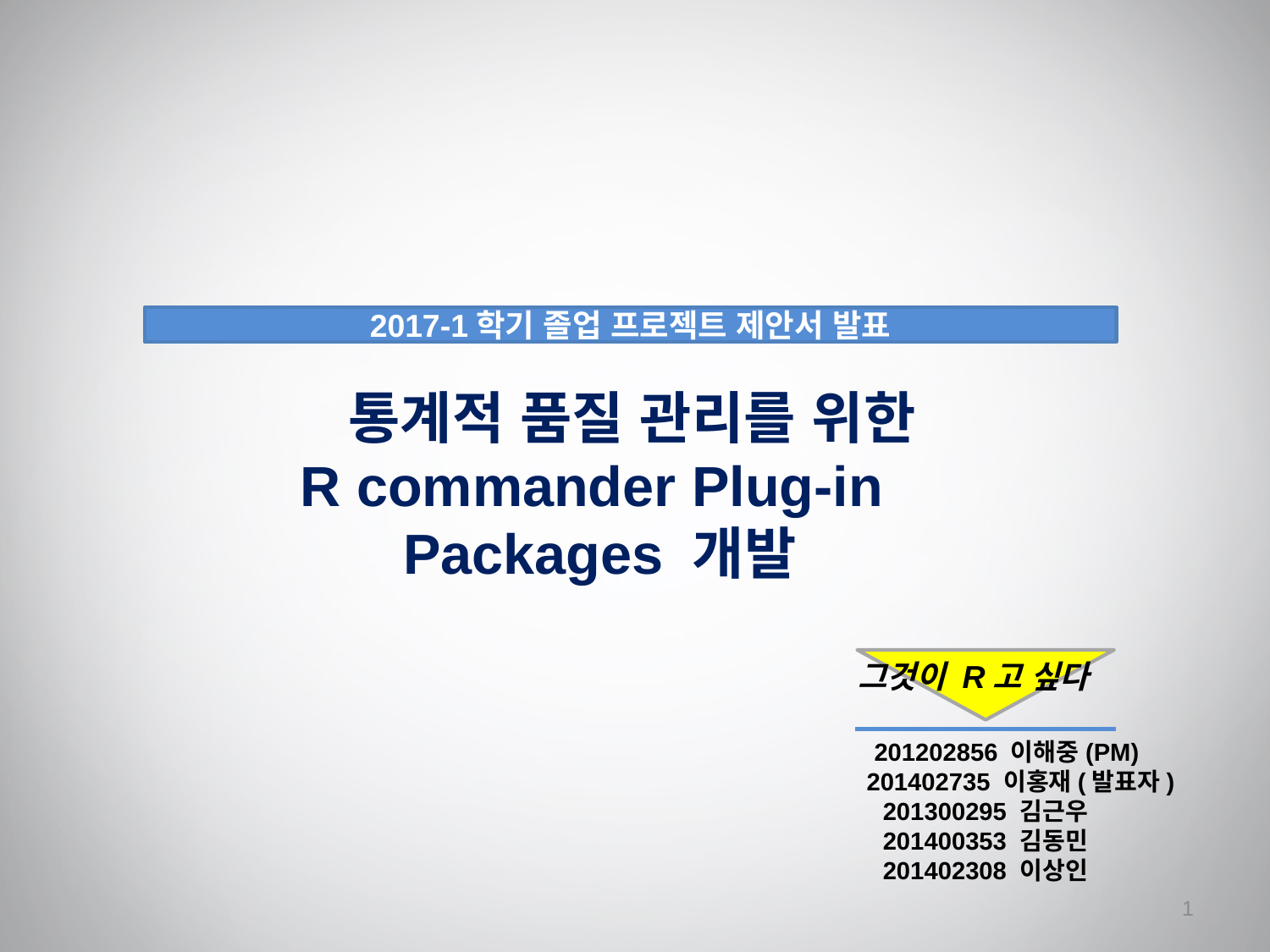

2017-1학기 졸업 프로젝트 제안서 발표
    통계적 품질 관리를 위한
R commander Plug-in
Packages 개발

그것이 R고 싶다
      201202856 이해중(PM)
          201402735 이홍재(발표자)
201300295 김근우
201400353 김동민
201402308 이상인
1